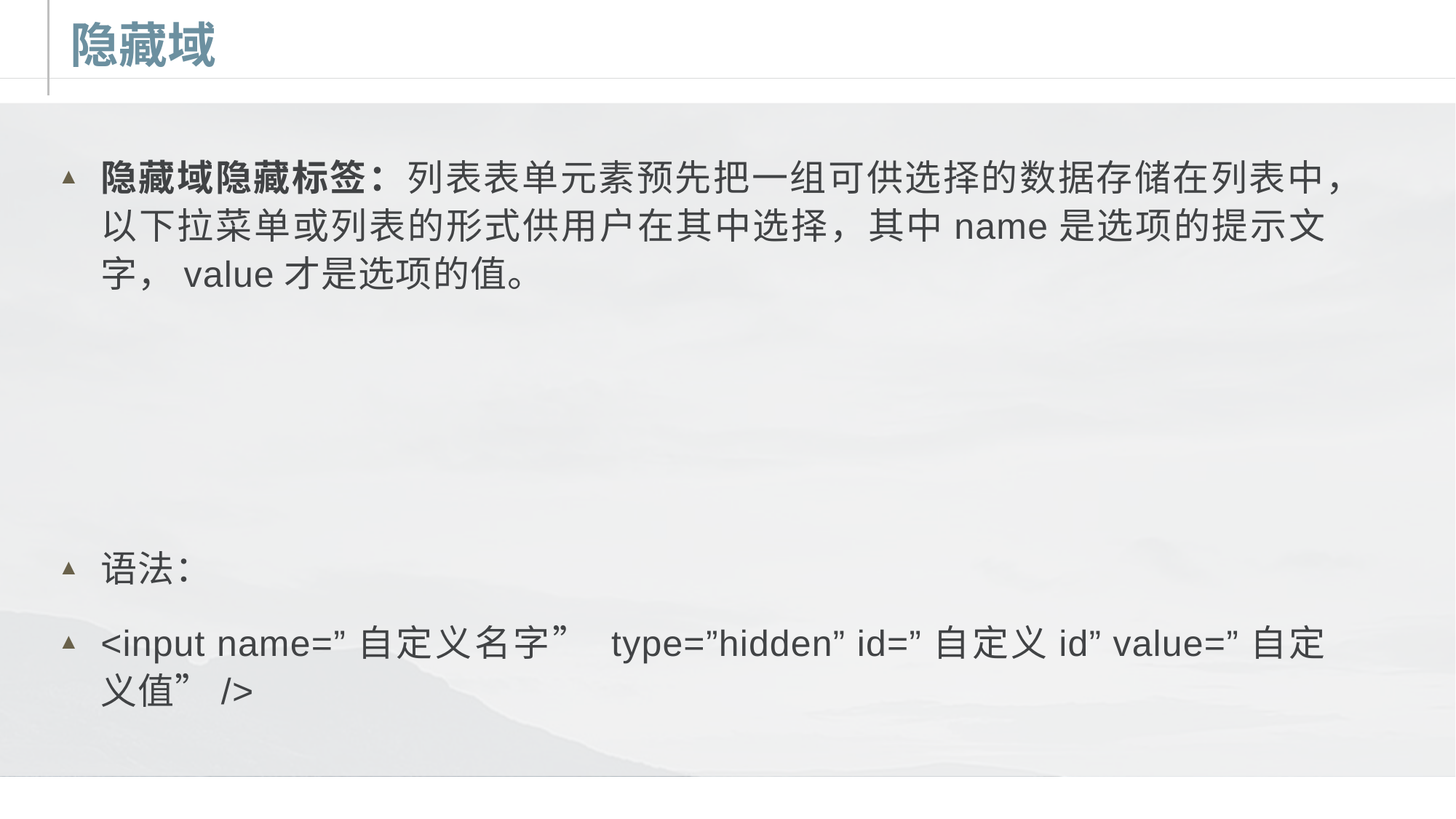

# 隐藏域

隐藏域隐藏标签：列表表单元素预先把一组可供选择的数据存储在列表中，以下拉菜单或列表的形式供用户在其中选择，其中name是选项的提示文字，value才是选项的值。

语法：
<input name=”自定义名字” type=”hidden” id=”自定义id” value=”自定义值”/>